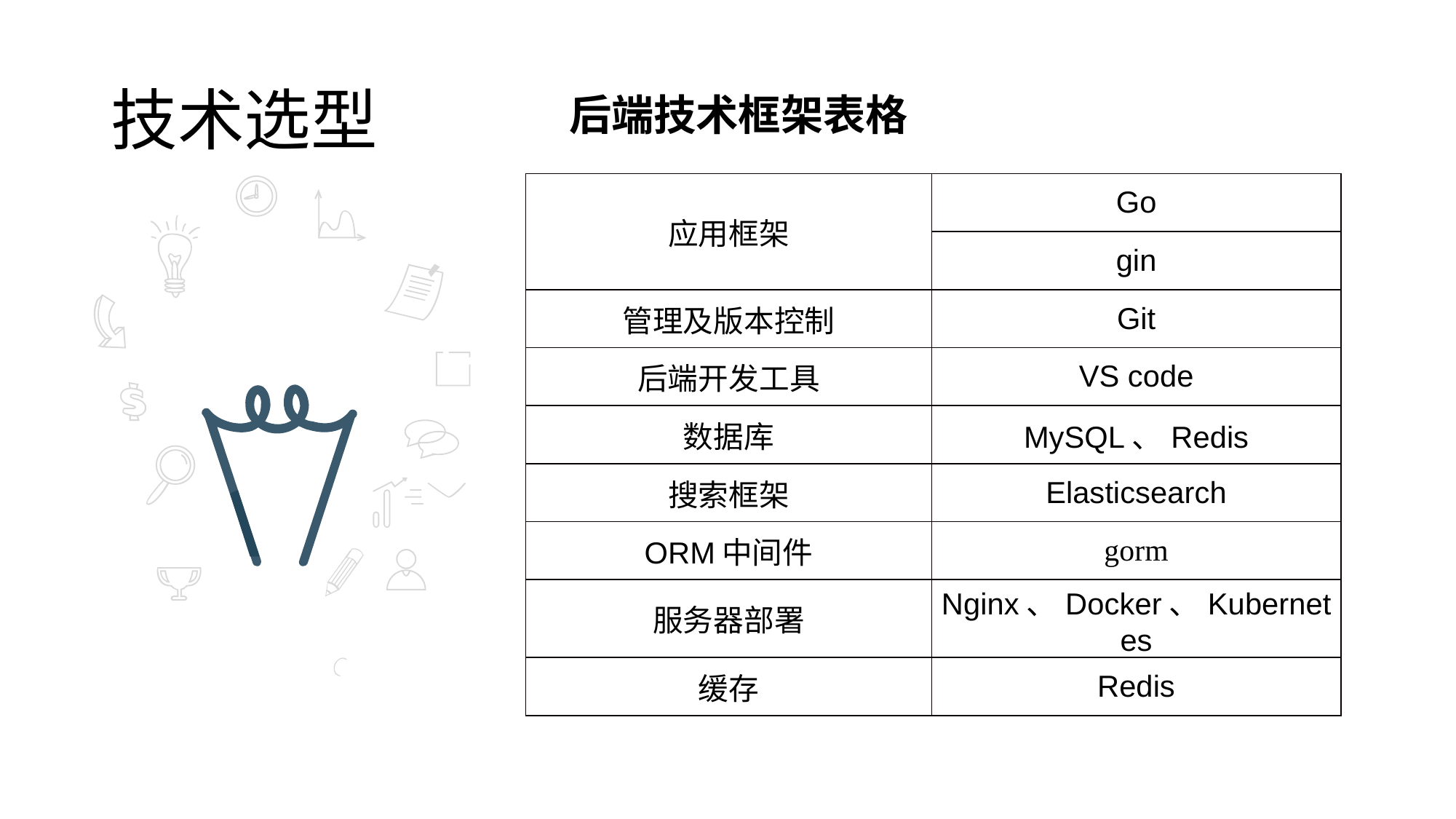

# 技术选型
 后端技术框架表格
| 应用框架 | Go |
| --- | --- |
|  | gin |
| 管理及版本控制 | Git |
| 后端开发工具 | VS code |
| 数据库 | MySQL、Redis |
| 搜索框架 | Elasticsearch |
| ORM中间件 | gorm |
| 服务器部署 | Nginx、Docker、Kubernetes |
| 缓存 | Redis |

11